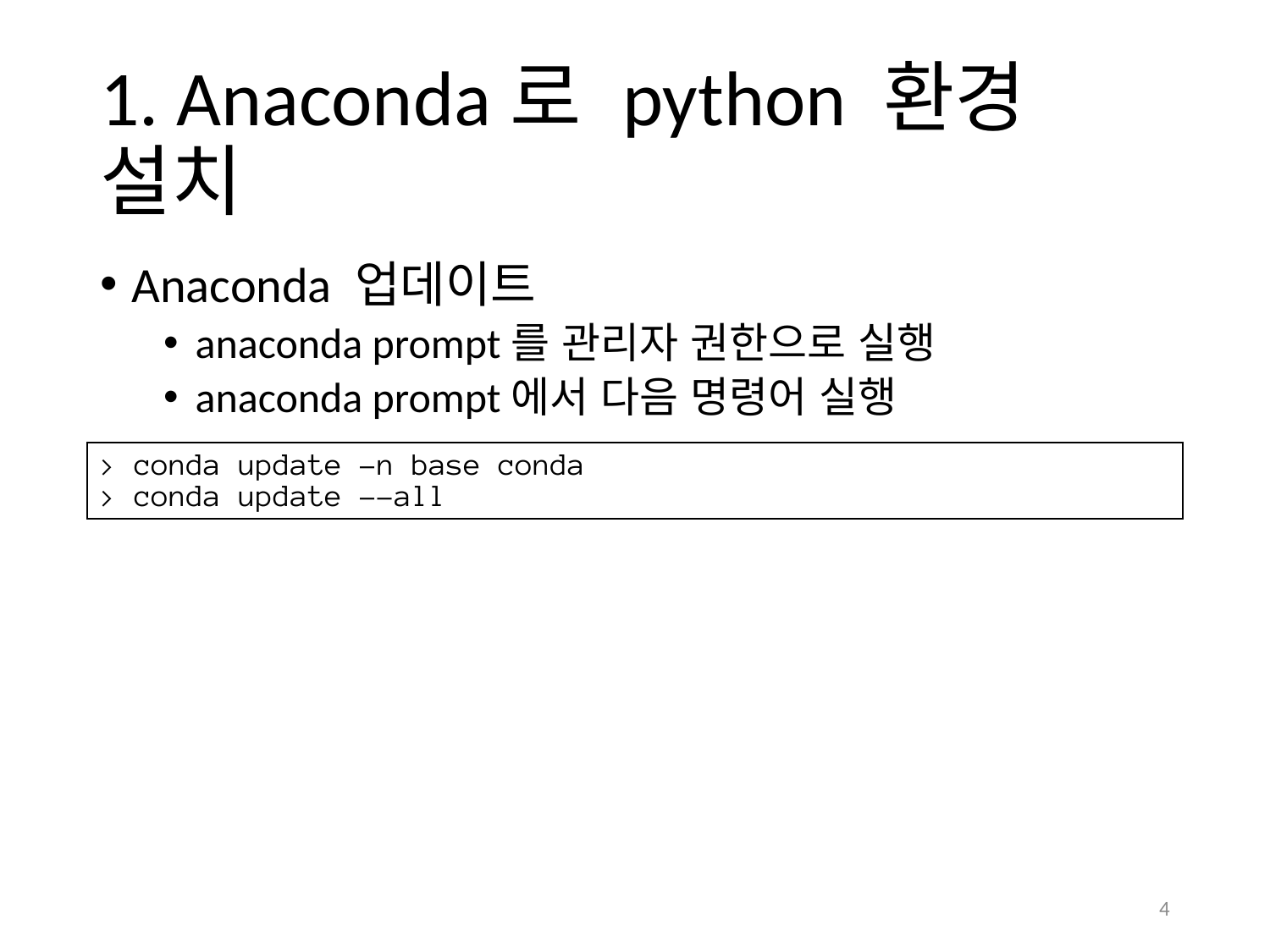

# 1. Anaconda로 python 환경 설치
Anaconda 업데이트
anaconda prompt를 관리자 권한으로 실행
anaconda prompt에서 다음 명령어 실행
| > conda update -n base conda > conda update --all |
| --- |
4